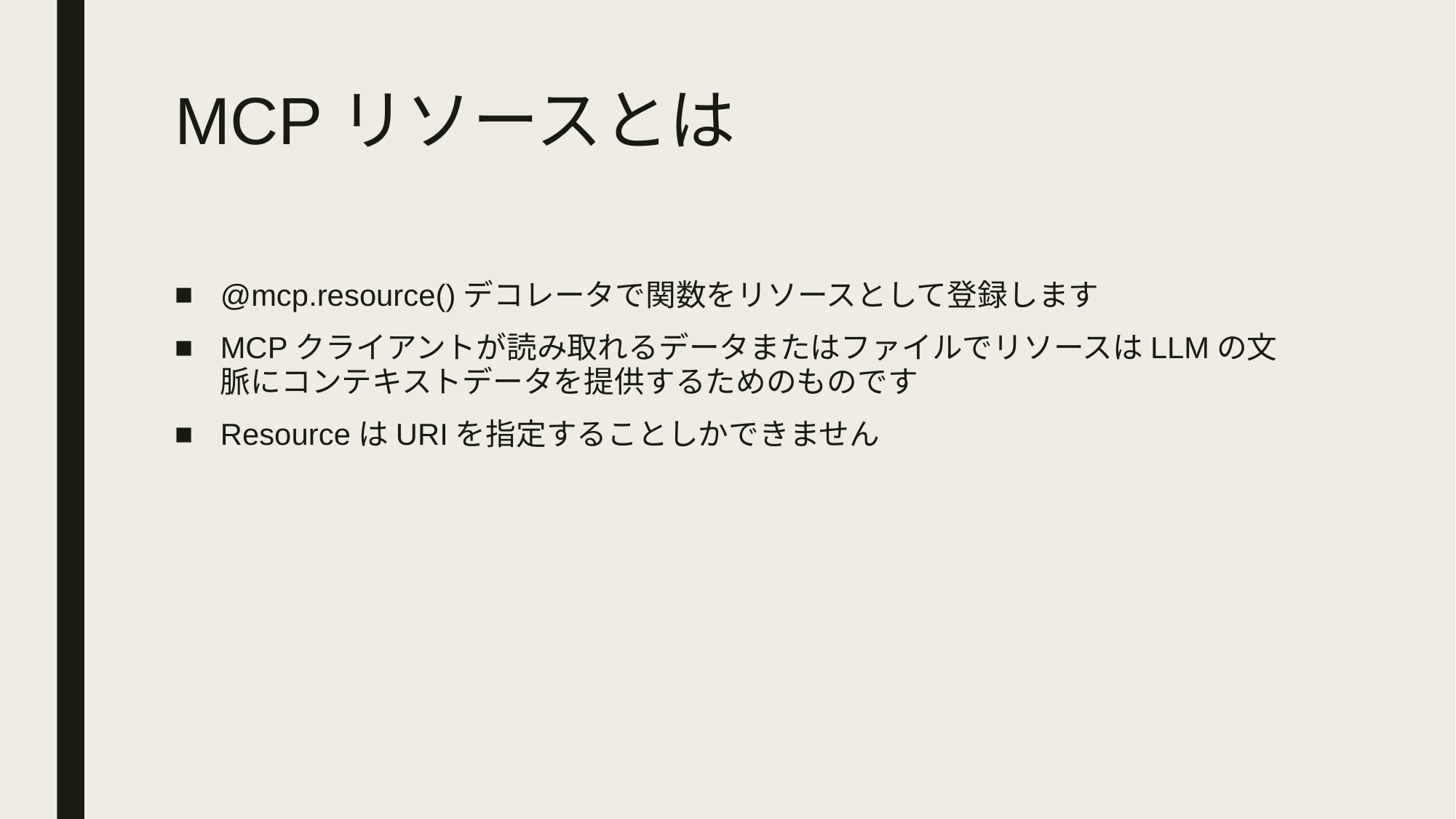

# MCPリソースとは
@mcp.resource()デコレータで関数をリソースとして登録します
MCPクライアントが読み取れるデータまたはファイルでリソースはLLMの文脈にコンテキストデータを提供するためのものです
ResourceはURIを指定することしかできません